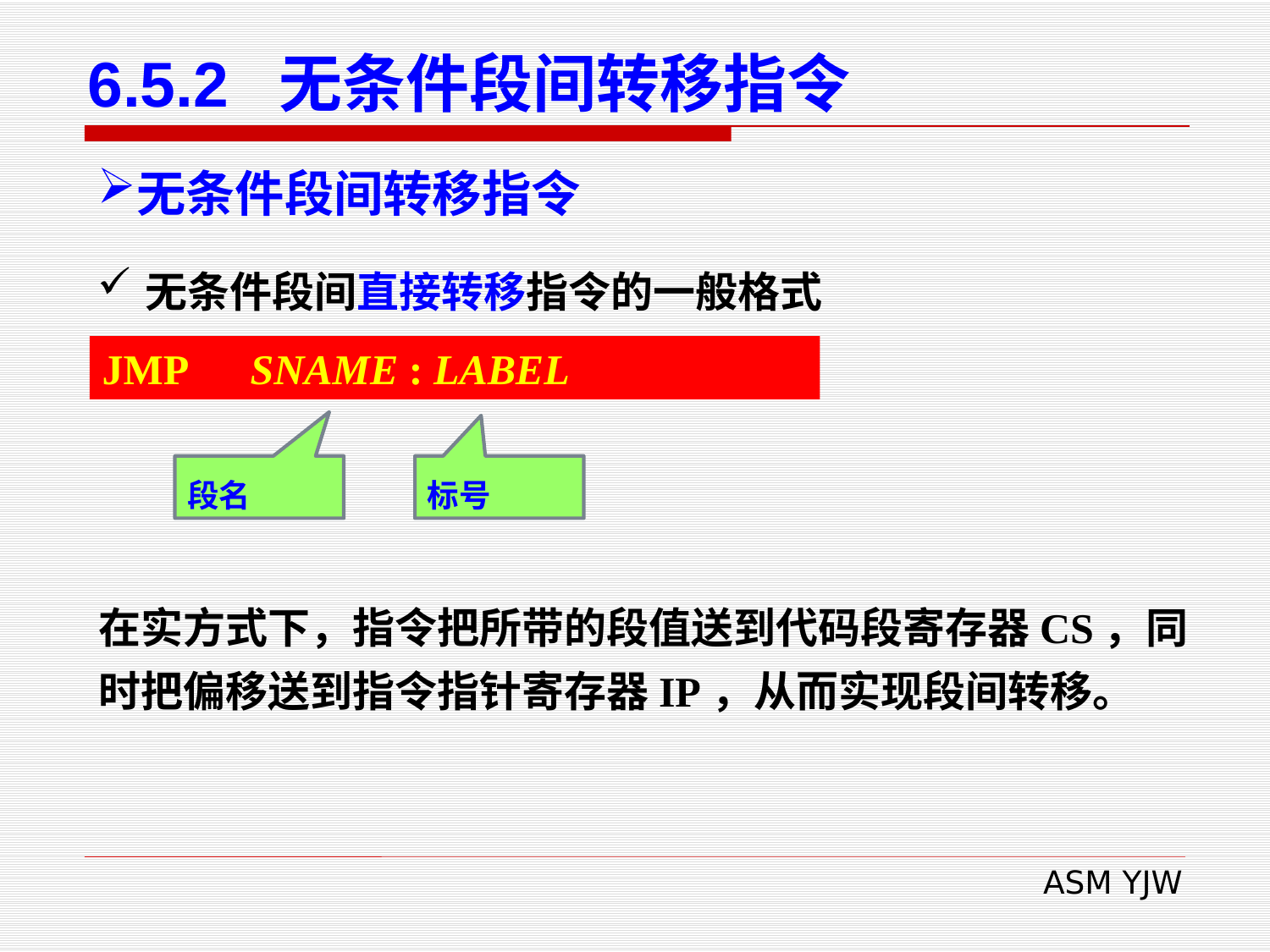

# 6.5.2  无条件段间转移指令
无条件段间转移指令
无条件段间直接转移指令的一般格式
JMP      SNAME : LABEL
段名
标号
在实方式下，指令把所带的段值送到代码段寄存器CS，同时把偏移送到指令指针寄存器IP，从而实现段间转移。